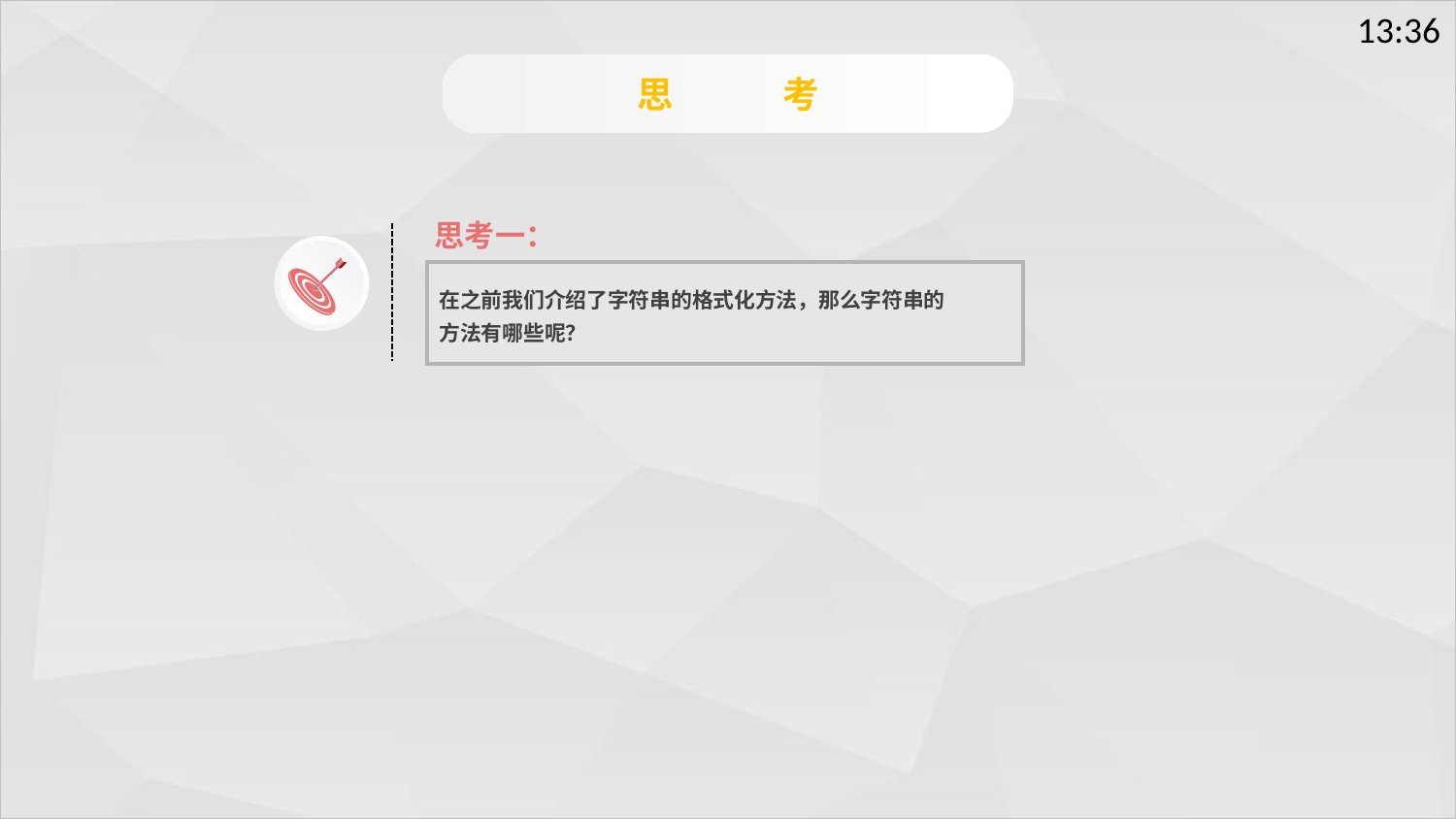

思	考
思考一：

在之前我们介绍了字符串的格式化方法，那么字符串的方法有哪些呢？